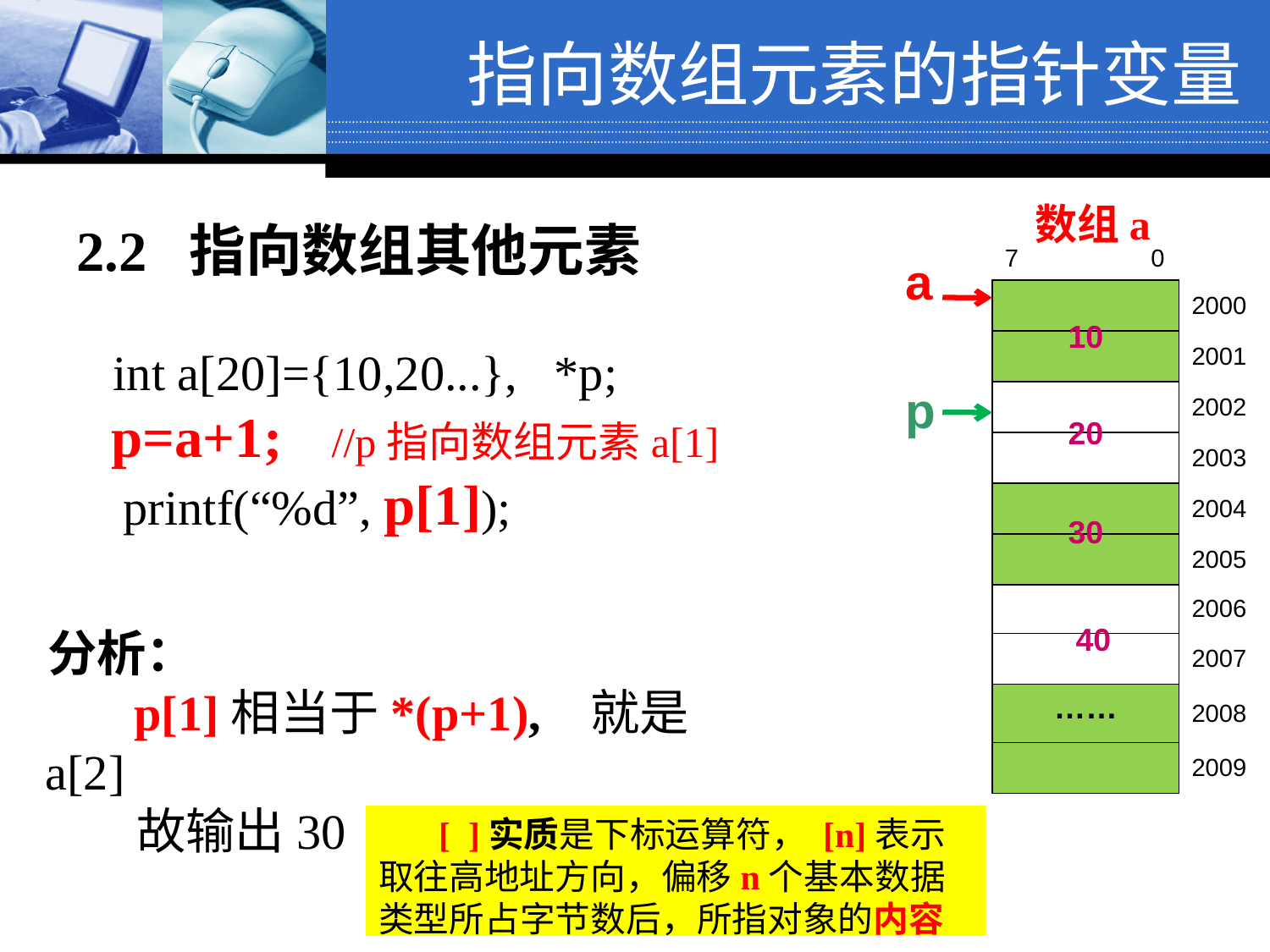

指向数组元素的指针变量
数组a
2.2  指向数组其他元素

   int a[20]={10,20...},   *p;
        p=a+1;    //p指向数组元素a[1]
         printf(“%d”, p[1]);

| 7 0 |  |
| --- | --- |
|  | 2000 |
|  | 2001 |
|  | 2002 |
|  | 2003 |
|  | 2004 |
|  | 2005 |
|  | 2006 |
|  | 2007 |
| …… | 2008 |
|  | 2009 |
a
10
p
20
30
40
分析：
        p[1]相当于*(p+1),   就是a[2]
       故输出30

 [  ]实质是下标运算符， [n]表示取往高地址方向，偏移n个基本数据类型所占字节数后，所指对象的内容